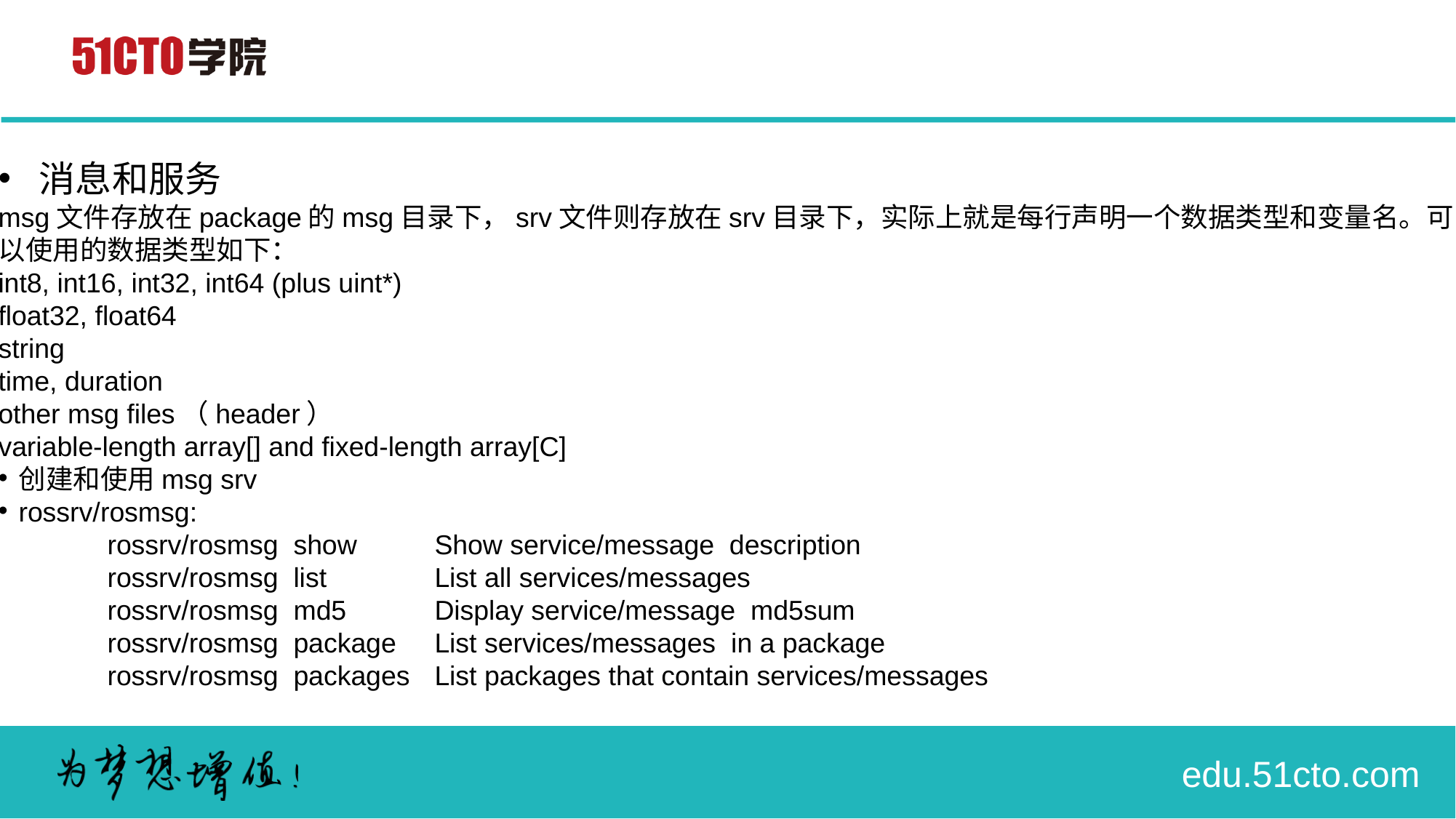

# 消息和服务
msg文件存放在package的msg目录下，srv文件则存放在srv目录下，实际上就是每行声明一个数据类型和变量名。可以使用的数据类型如下：
int8, int16, int32, int64 (plus uint*)
float32, float64
string
time, duration
other msg files（header）
variable-length array[] and fixed-length array[C]
创建和使用msg srv
rossrv/rosmsg:
	rossrv/rosmsg  show	Show service/message  description
	rossrv/rosmsg  list	List all services/messages
	rossrv/rosmsg  md5	Display service/message  md5sum
	rossrv/rosmsg  package	List services/messages  in a package
	rossrv/rosmsg  packages	List packages that contain services/messages